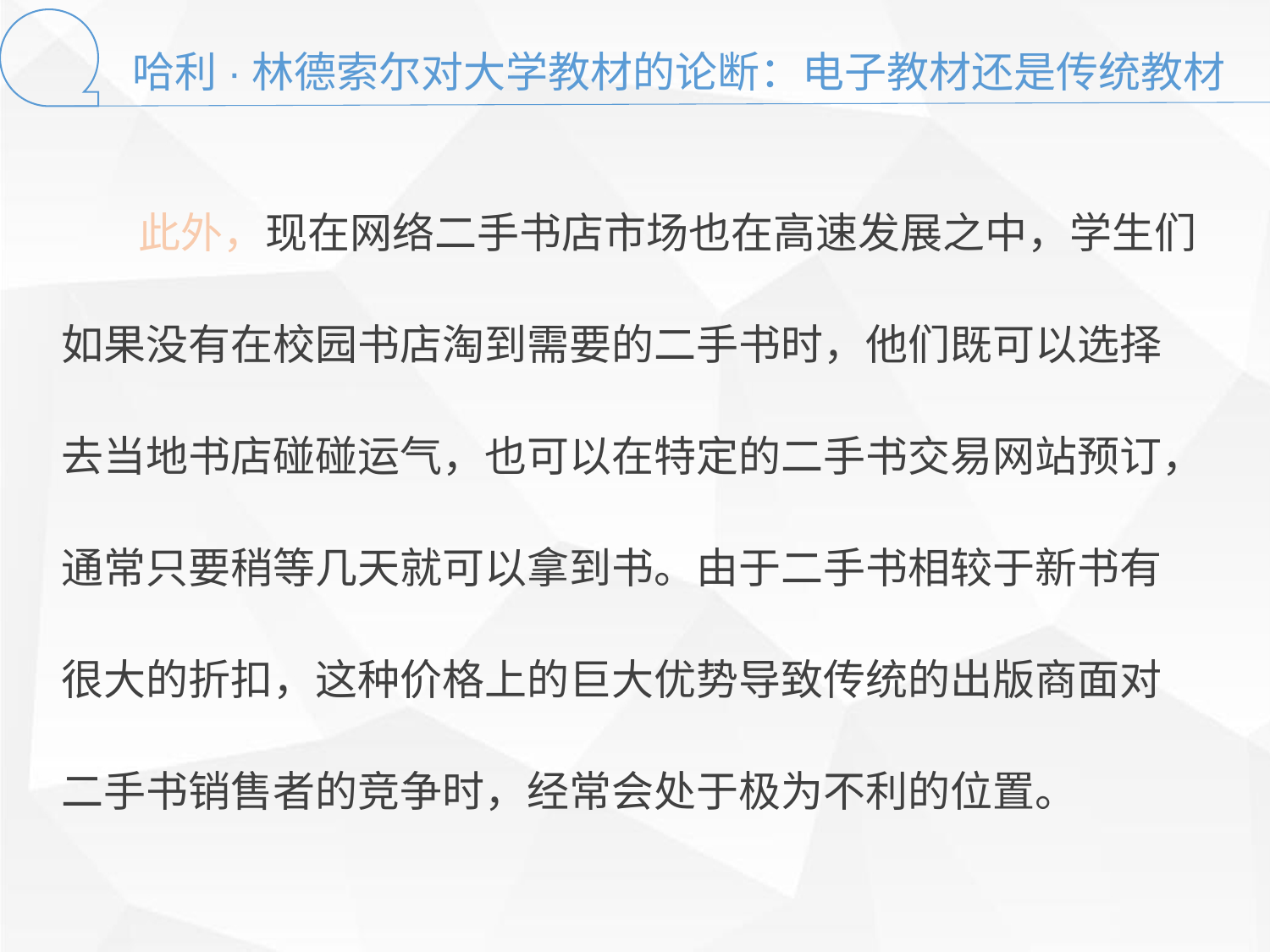

哈利·林德索尔对大学教材的论断：电子教材还是传统教材
       此外，现在网络二手书店市场也在高速发展之中，学生们如果没有在校园书店淘到需要的二手书时，他们既可以选择去当地书店碰碰运气，也可以在特定的二手书交易网站预订，通常只要稍等几天就可以拿到书。由于二手书相较于新书有很大的折扣，这种价格上的巨大优势导致传统的出版商面对二手书销售者的竞争时，经常会处于极为不利的位置。